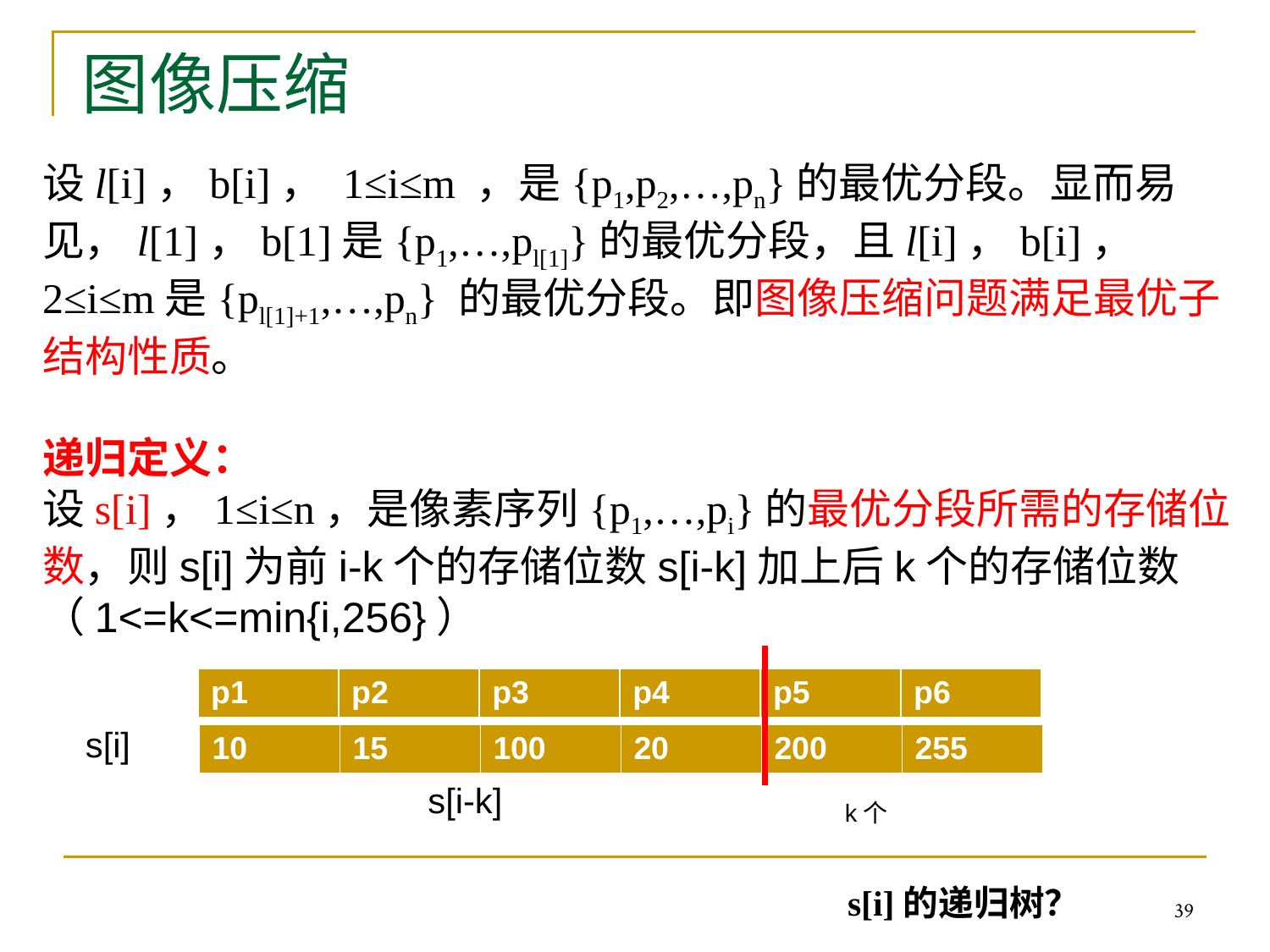

图像压缩
设l[i]，b[i]， 1≤i≤m ，是{p1,p2,…,pn}的最优分段。显而易见，l[1]，b[1]是{p1,…,pl[1]}的最优分段，且l[i]，b[i]， 2≤i≤m是{pl[1]+1,…,pn} 的最优分段。即图像压缩问题满足最优子结构性质。

递归定义：
设s[i]，1≤i≤n，是像素序列{p1,…,pi}的最优分段所需的存储位数，则s[i]为前i-k个的存储位数s[i-k]加上后k个的存储位数（1<=k<=min{i,256}）

| p1 | p2 | p3 | p4 | p5 | p6 |
| --- | --- | --- | --- | --- | --- |
s[i]
| 10 | 15 | 100 | 20 | 200 | 255 |
| --- | --- | --- | --- | --- | --- |
s[i-k]
k个
39
s[i]的递归树？